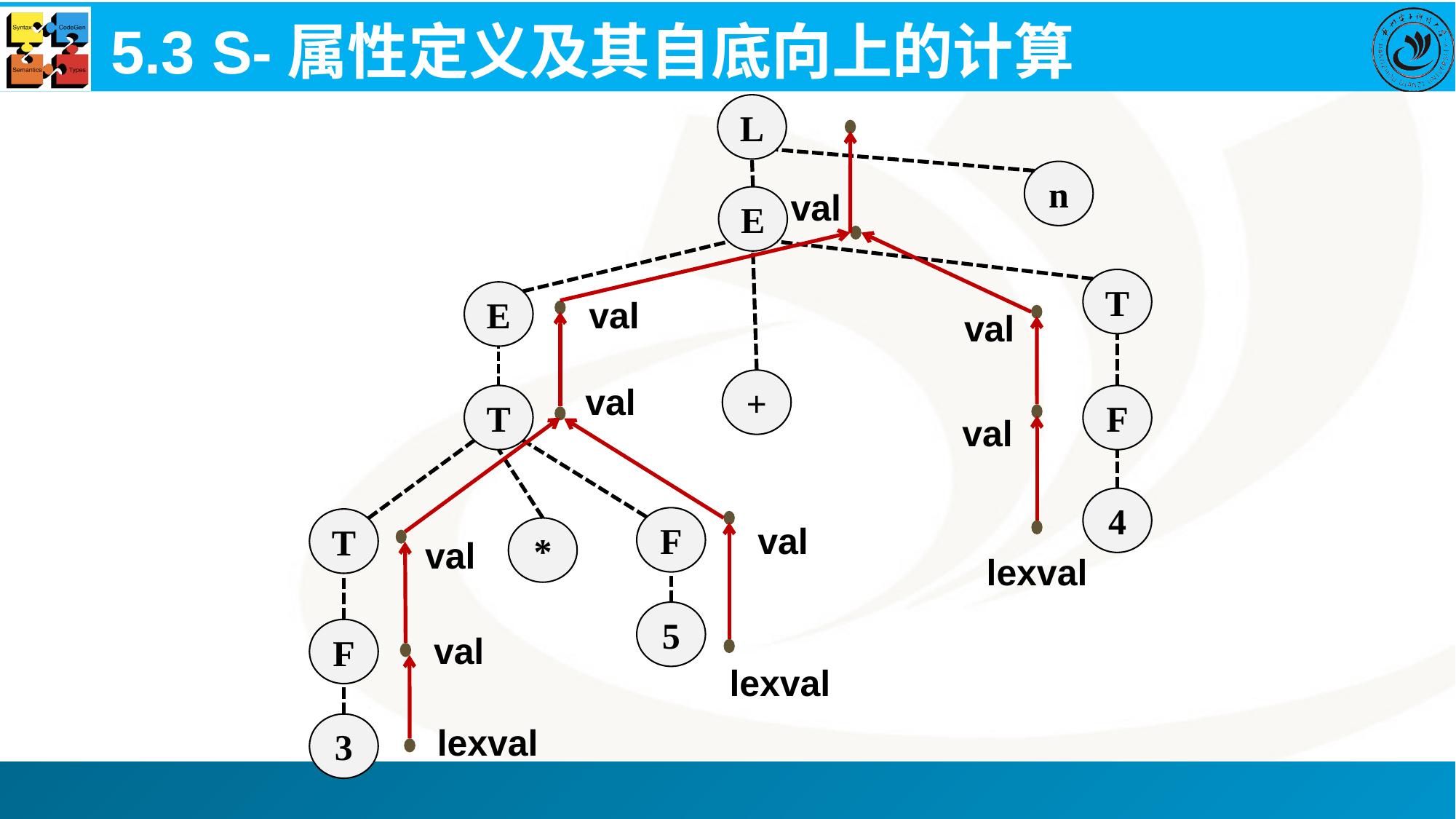

# 5.3 S-属性定义及其自底向上的计算
L

n
val
E

T
E
val
val

+
val
T
F

val

4
F
T

val
*

val

lexval
5
F
val

lexval
3
lexval

34